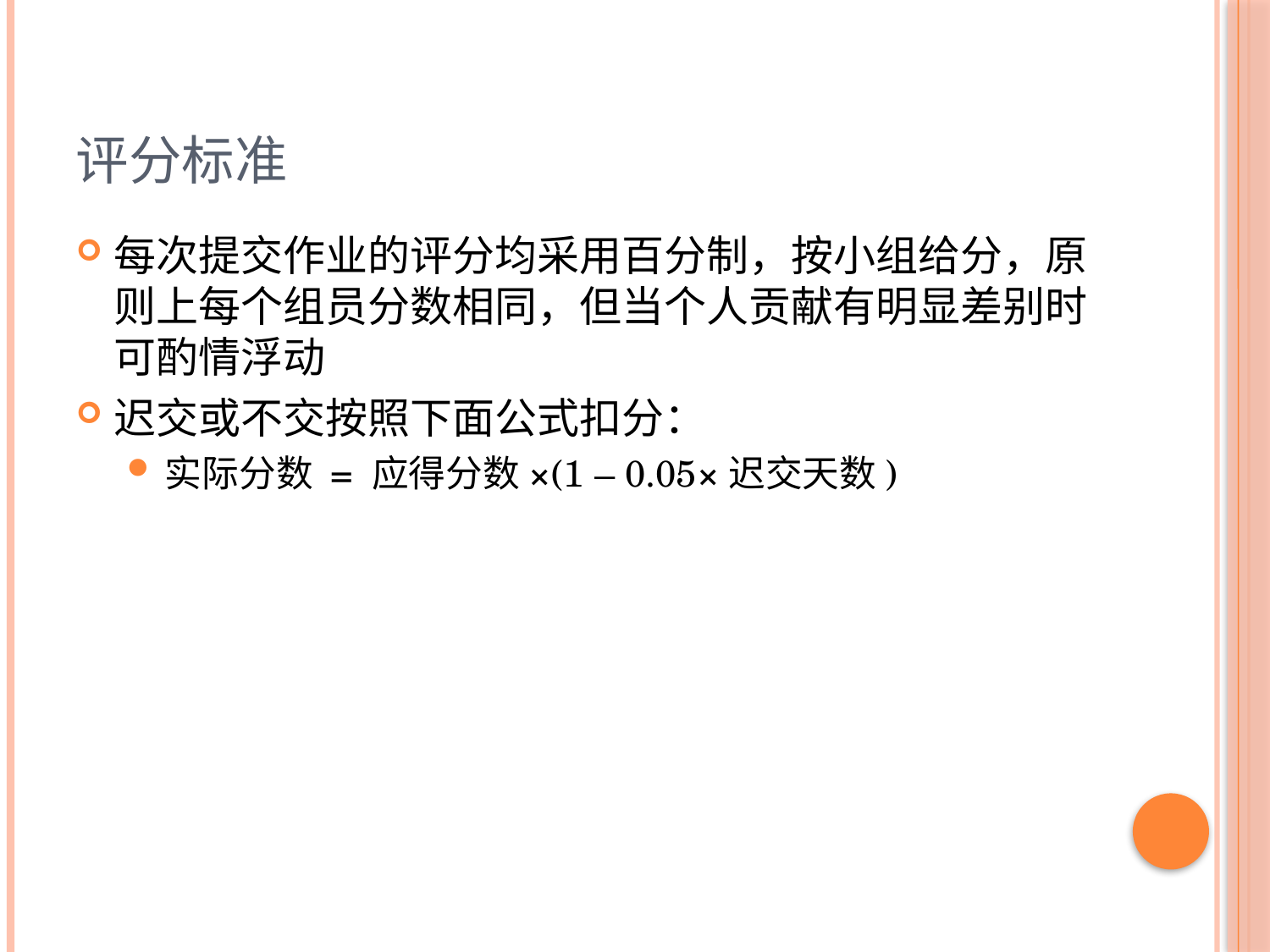

# 评分标准
每次提交作业的评分均采用百分制，按小组给分，原则上每个组员分数相同，但当个人贡献有明显差别时可酌情浮动
迟交或不交按照下面公式扣分：
实际分数 = 应得分数×(1 – 0.05×迟交天数)